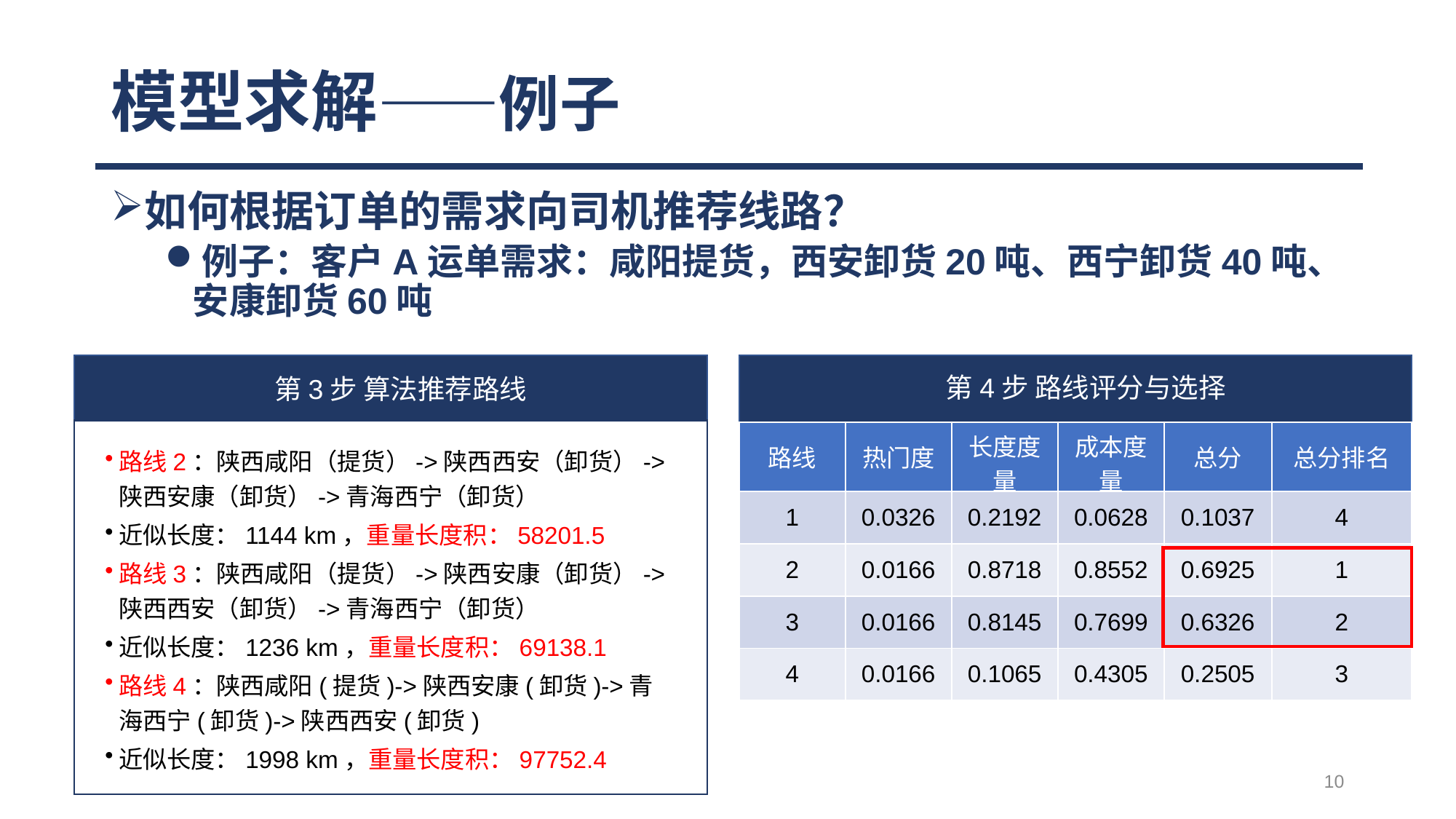

# 模型求解——例子
如何根据订单的需求向司机推荐线路？
例子：客户A运单需求：咸阳提货，西安卸货20吨、西宁卸货40吨、安康卸货60吨

第3步 算法推荐路线

第4步 路线评分与选择

路线2：陕西咸阳（提货）->陕西西安（卸货）->陕西安康（卸货）->青海西宁（卸货）
近似长度：1144 km，重量长度积：58201.5
路线3：陕西咸阳（提货）->陕西安康（卸货）->陕西西安（卸货）->青海西宁（卸货）
近似长度：1236 km，重量长度积：69138.1
路线4：陕西咸阳(提货)->陕西安康(卸货)->青海西宁(卸货)->陕西西安(卸货)
近似长度：1998 km，重量长度积：97752.4
| 路线 | 热门度 | 长度度量 | 成本度量 | 总分 | 总分排名 |
| --- | --- | --- | --- | --- | --- |
| 1 | 0.0326 | 0.2192 | 0.0628 | 0.1037 | 4 |
| 2 | 0.0166 | 0.8718 | 0.8552 | 0.6925 | 1 |
| 3 | 0.0166 | 0.8145 | 0.7699 | 0.6326 | 2 |
| 4 | 0.0166 | 0.1065 | 0.4305 | 0.2505 | 3 |

10